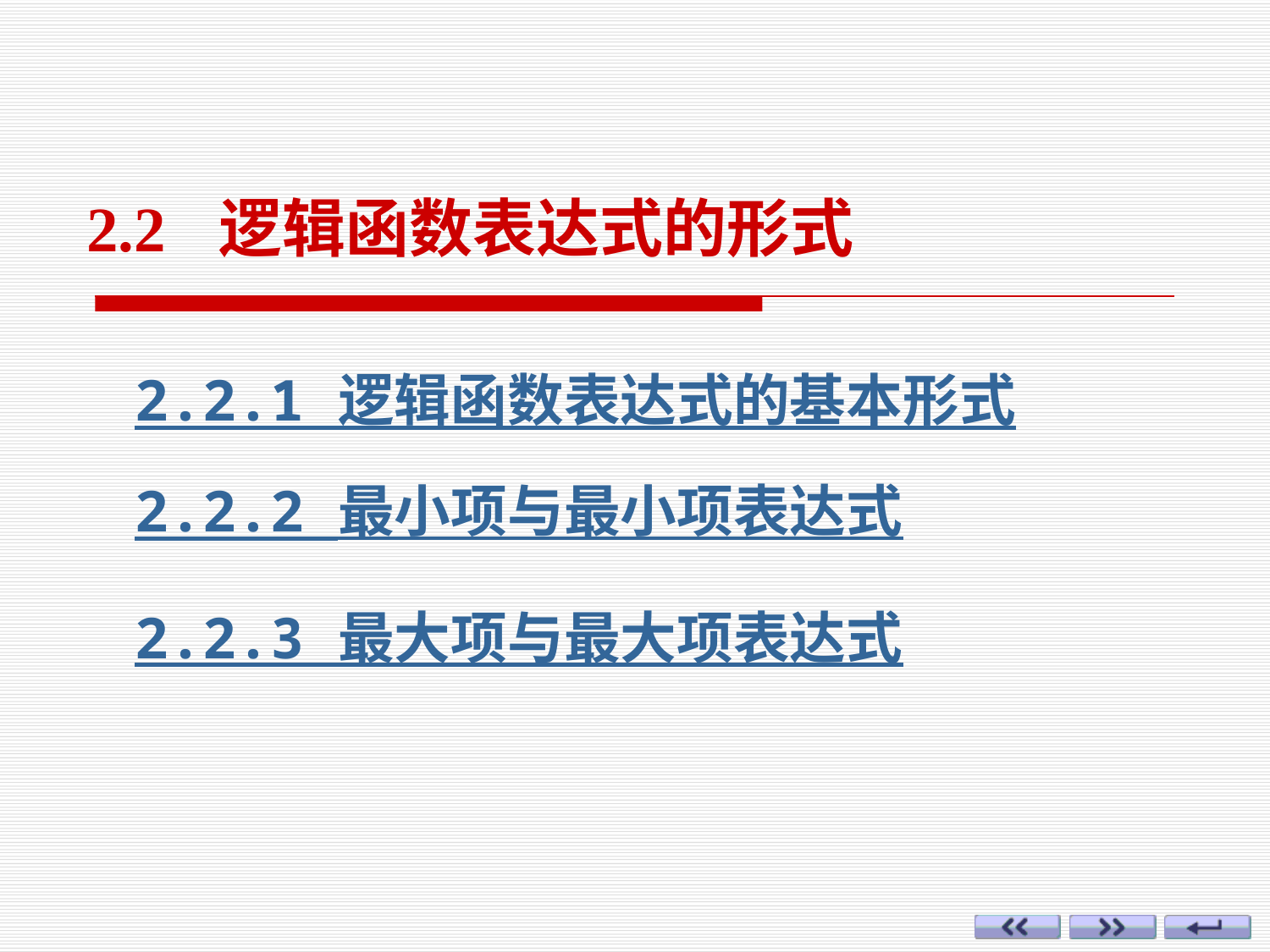

2.2 逻辑函数表达式的形式
2.2.1 逻辑函数表达式的基本形式
2.2.2 最小项与最小项表达式
2.2.3 最大项与最大项表达式